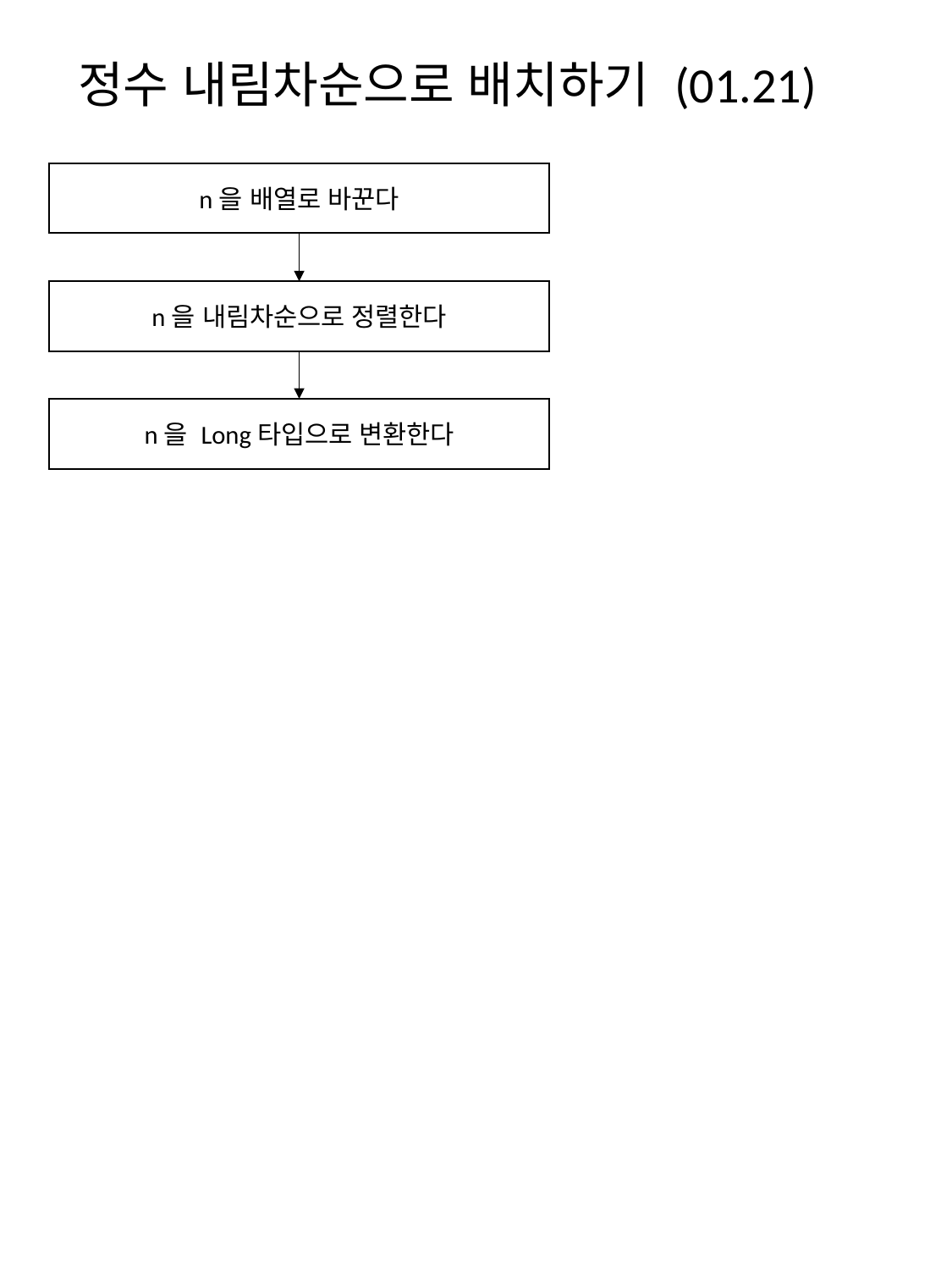

# 정수 내림차순으로 배치하기 (01.21)
n을 배열로 바꾼다
n을 내림차순으로 정렬한다
n을 Long타입으로 변환한다